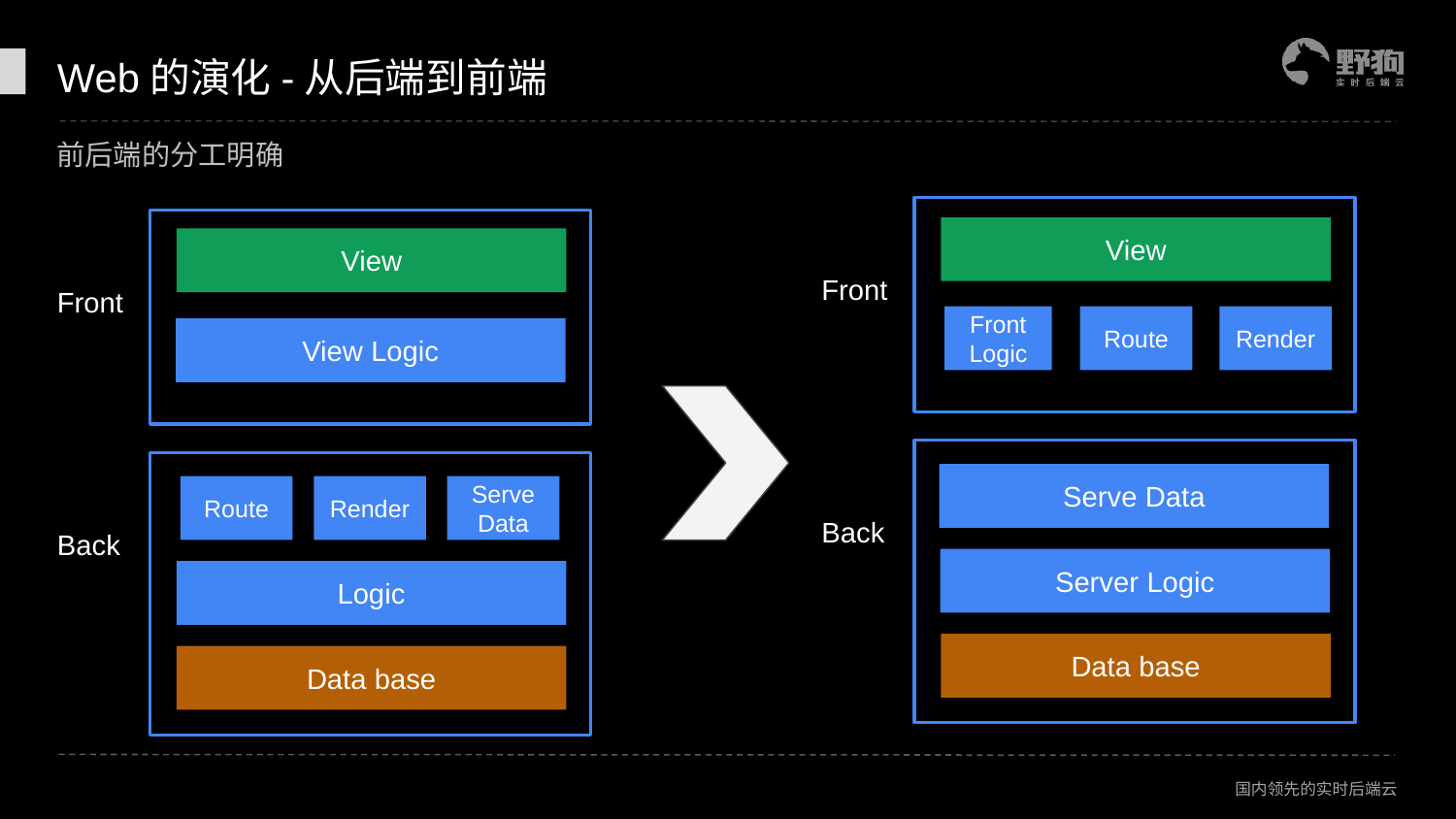

# Web的演化-从后端到前端
前后端的分工明确

View
View
Front
Front
Front Logic
Route
Render
View Logic

Serve Data
Route
Render
Serve Data
Back
Back
Server Logic
Logic
Data base
Data base